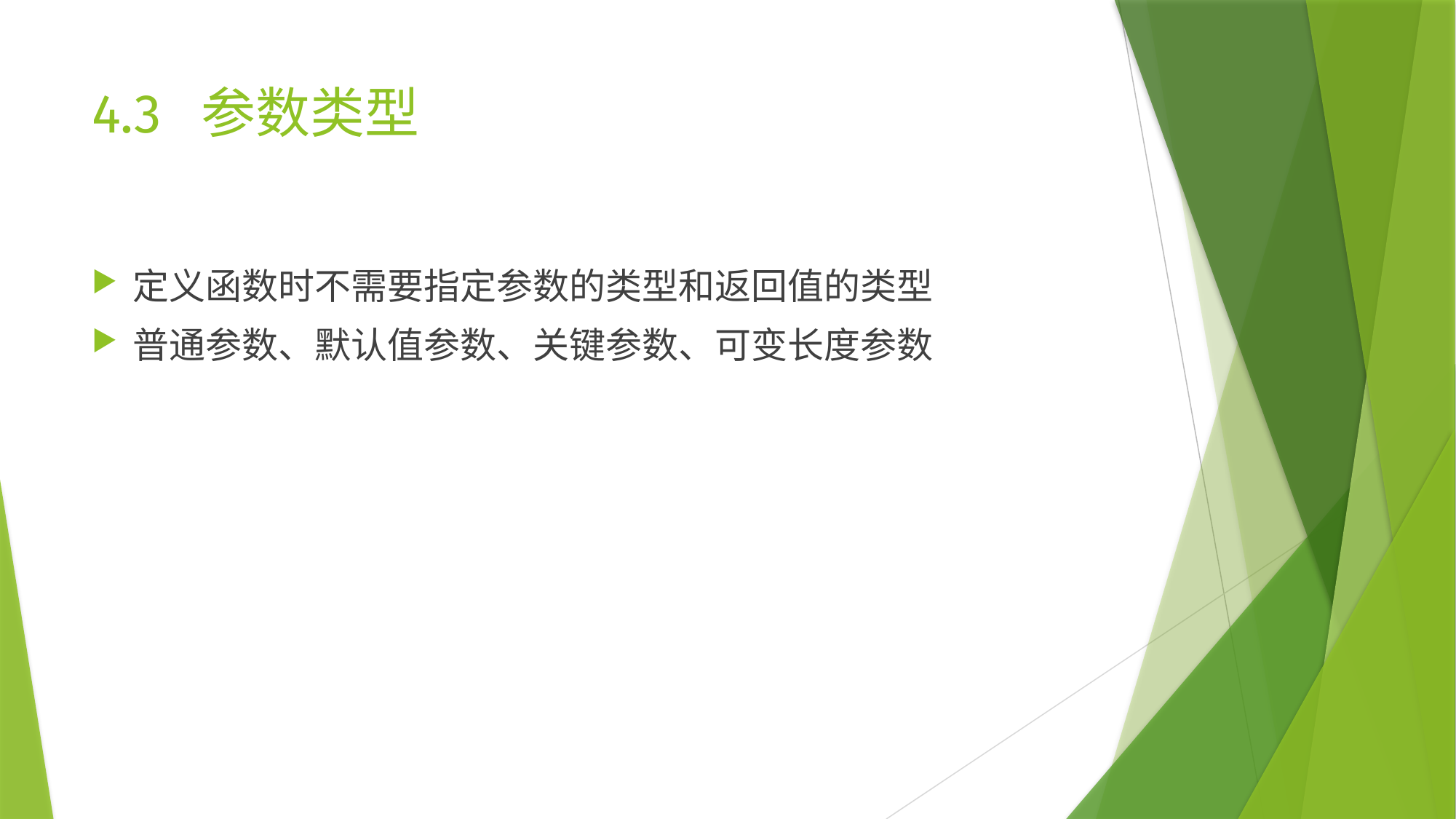

# 4.3	参数类型
定义函数时不需要指定参数的类型和返回值的类型
普通参数、默认值参数、关键参数、可变长度参数